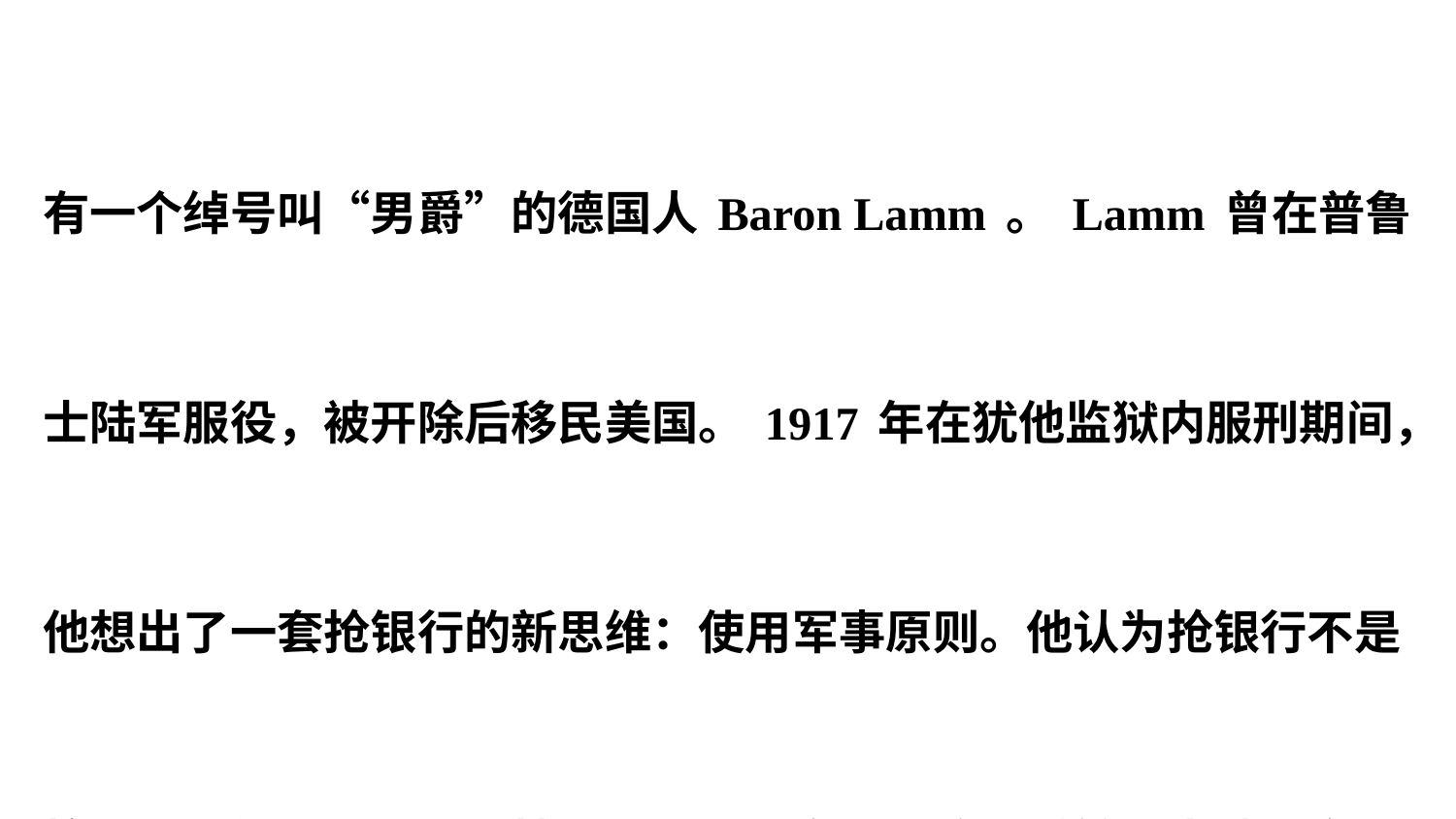

有一个绰号叫“男爵”的德国人Baron Lamm。Lamm曾在普鲁士陆军服役，被开除后移民美国。1917年在犹他监狱内服刑期间，他想出了一套抢银行的新思维：使用军事原则。他认为抢银行不是枪和胆量的问题，而是技术问题。他发明的这套系统后来被称之为“Baron Lamm Technique”：